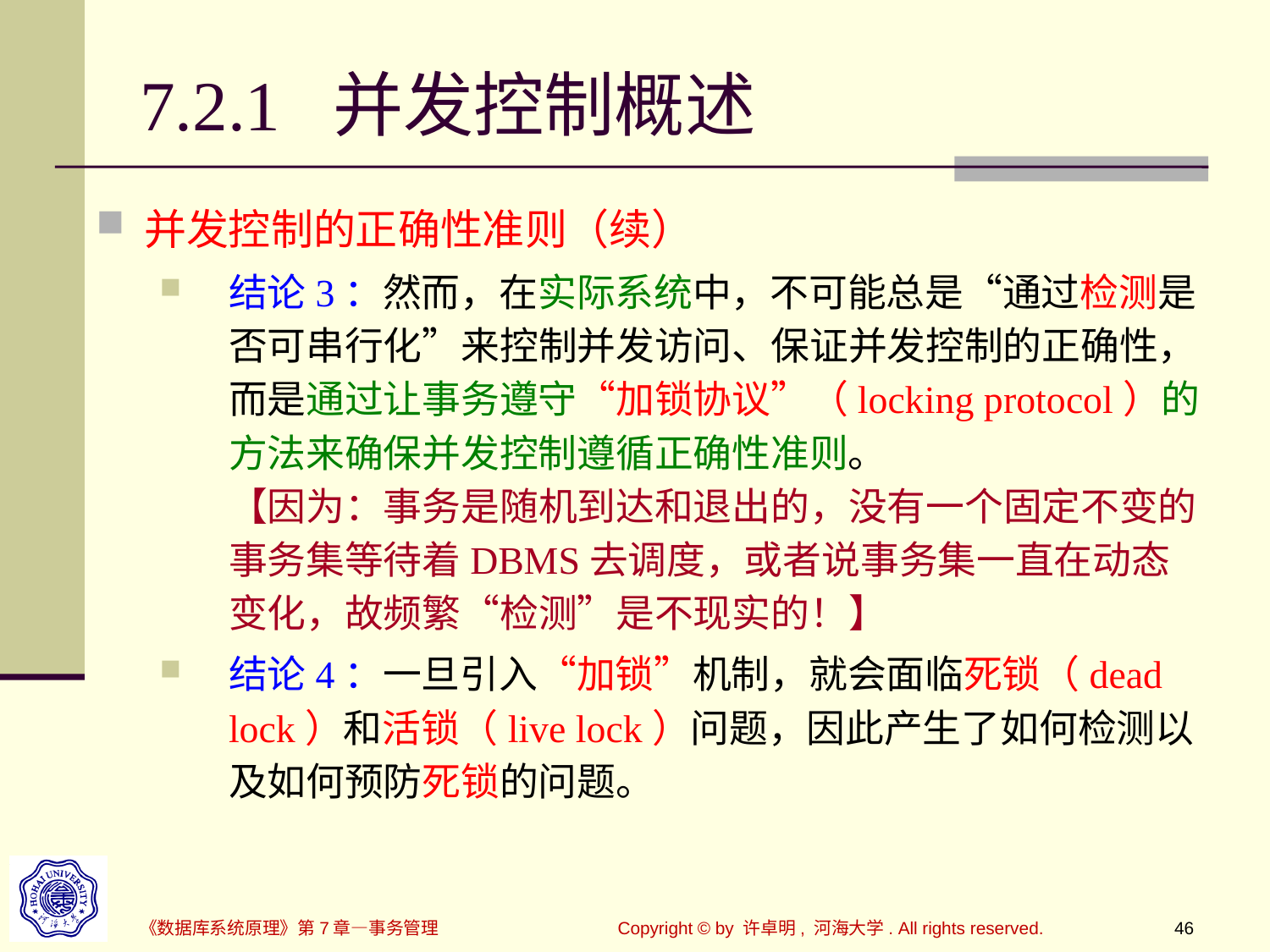

# 7.2.1  并发控制概述
并发控制的正确性准则（续）
结论3：然而，在实际系统中，不可能总是“通过检测是否可串行化”来控制并发访问、保证并发控制的正确性，而是通过让事务遵守“加锁协议”（locking protocol）的方法来确保并发控制遵循正确性准则。
【因为：事务是随机到达和退出的，没有一个固定不变的事务集等待着DBMS去调度，或者说事务集一直在动态变化，故频繁“检测”是不现实的！】
结论4：一旦引入“加锁”机制，就会面临死锁（dead lock）和活锁（live lock）问题，因此产生了如何检测以及如何预防死锁的问题。
《数据库系统原理》第7章—事务管理
Copyright © by 许卓明, 河海大学. All rights reserved.
46